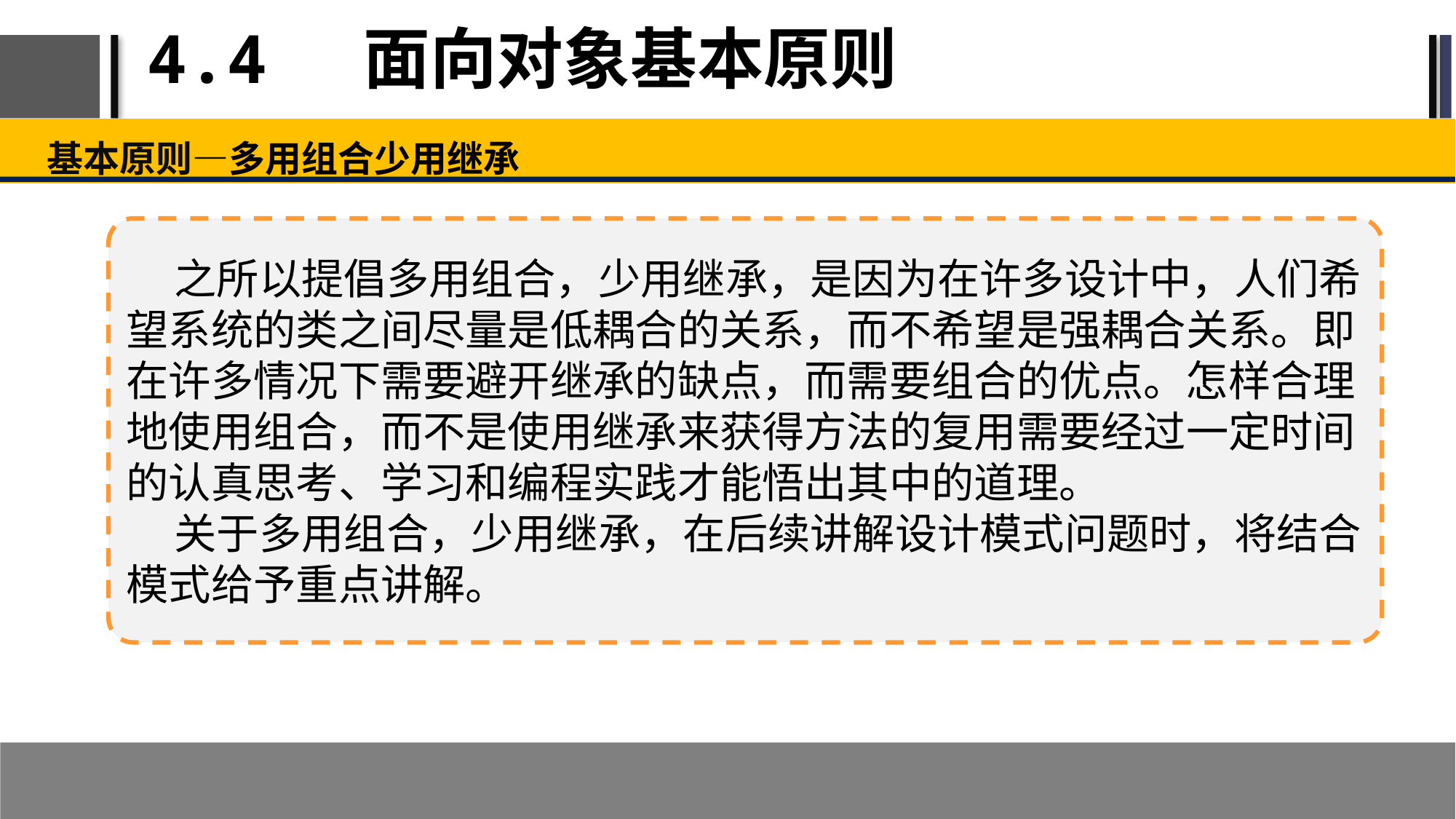

# 4.4  面向对象基本原则

基本原则—多用组合少用继承

    之所以提倡多用组合，少用继承，是因为在许多设计中，人们希望系统的类之间尽量是低耦合的关系，而不希望是强耦合关系。即在许多情况下需要避开继承的缺点，而需要组合的优点。怎样合理地使用组合，而不是使用继承来获得方法的复用需要经过一定时间的认真思考、学习和编程实践才能悟出其中的道理。
    关于多用组合，少用继承，在后续讲解设计模式问题时，将结合模式给予重点讲解。